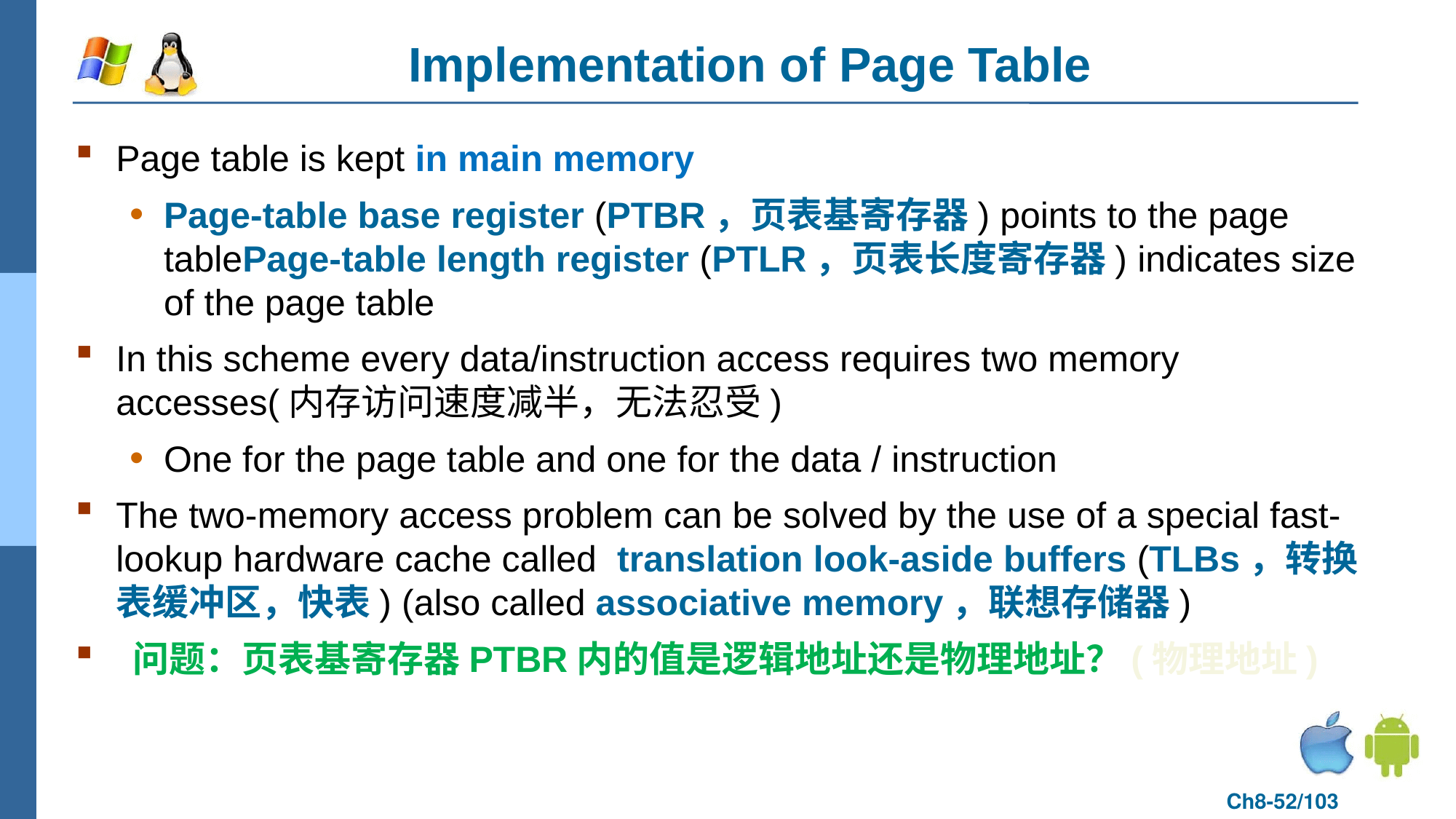

# Implementation of Page Table
Page table is kept in main memory
Page-table base register (PTBR，页表基寄存器) points to the page tablePage-table length register (PTLR，页表长度寄存器) indicates size of the page table
In this scheme every data/instruction access requires two memory accesses(内存访问速度减半，无法忍受)
One for the page table and one for the data / instruction
The two-memory access problem can be solved by the use of a special fast-lookup hardware cache called  translation look-aside buffers (TLBs，转换表缓冲区，快表) (also called associative memory，联想存储器)
 问题：页表基寄存器PTBR内的值是逻辑地址还是物理地址？(物理地址)